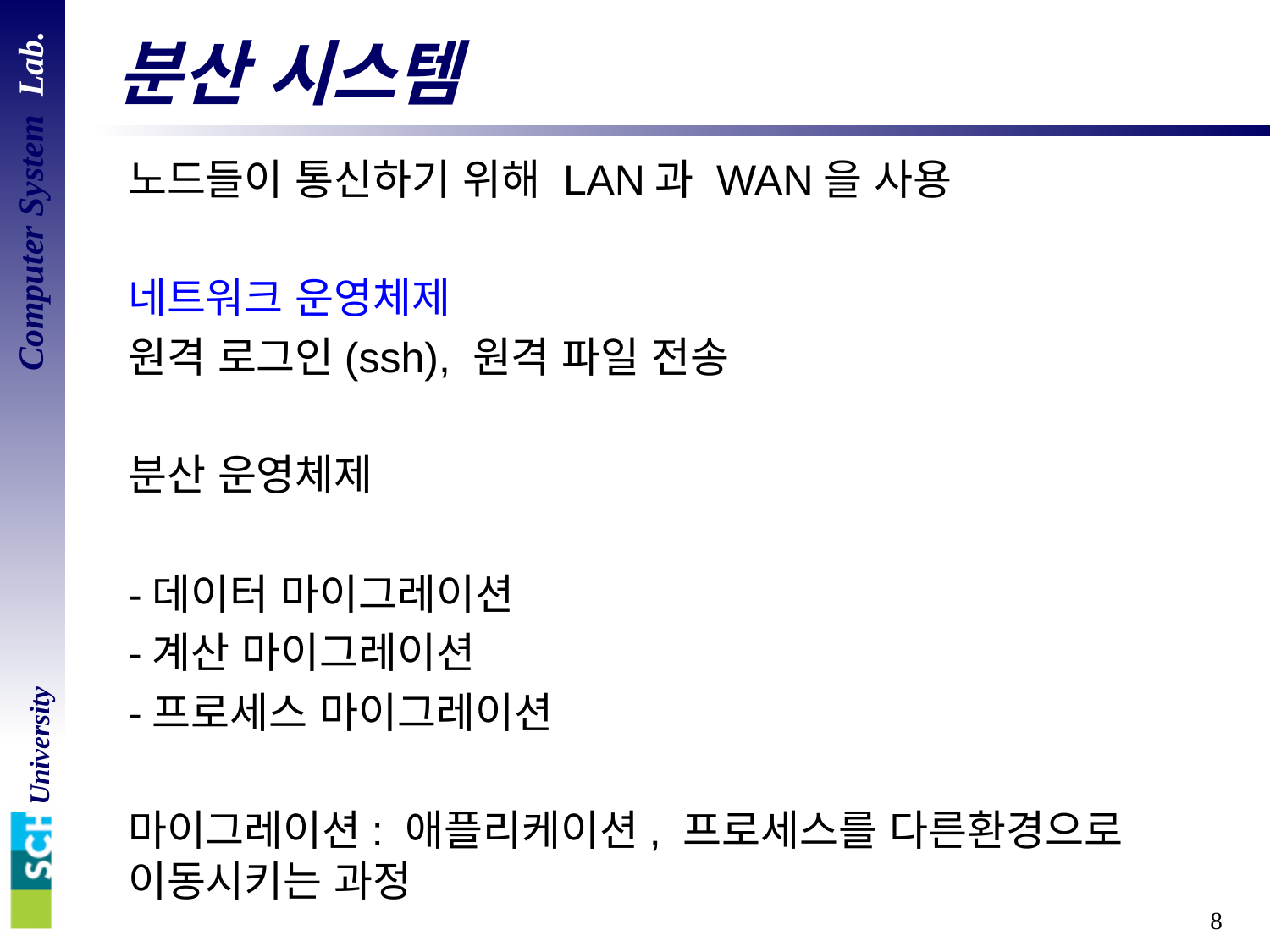

# 분산 시스템
노드들이 통신하기 위해 LAN과 WAN을 사용

네트워크 운영체제
원격 로그인(ssh), 원격 파일 전송

분산 운영체제

-데이터 마이그레이션
-계산 마이그레이션
-프로세스 마이그레이션

마이그레이션: 애플리케이션, 프로세스를 다른환경으로 이동시키는 과정